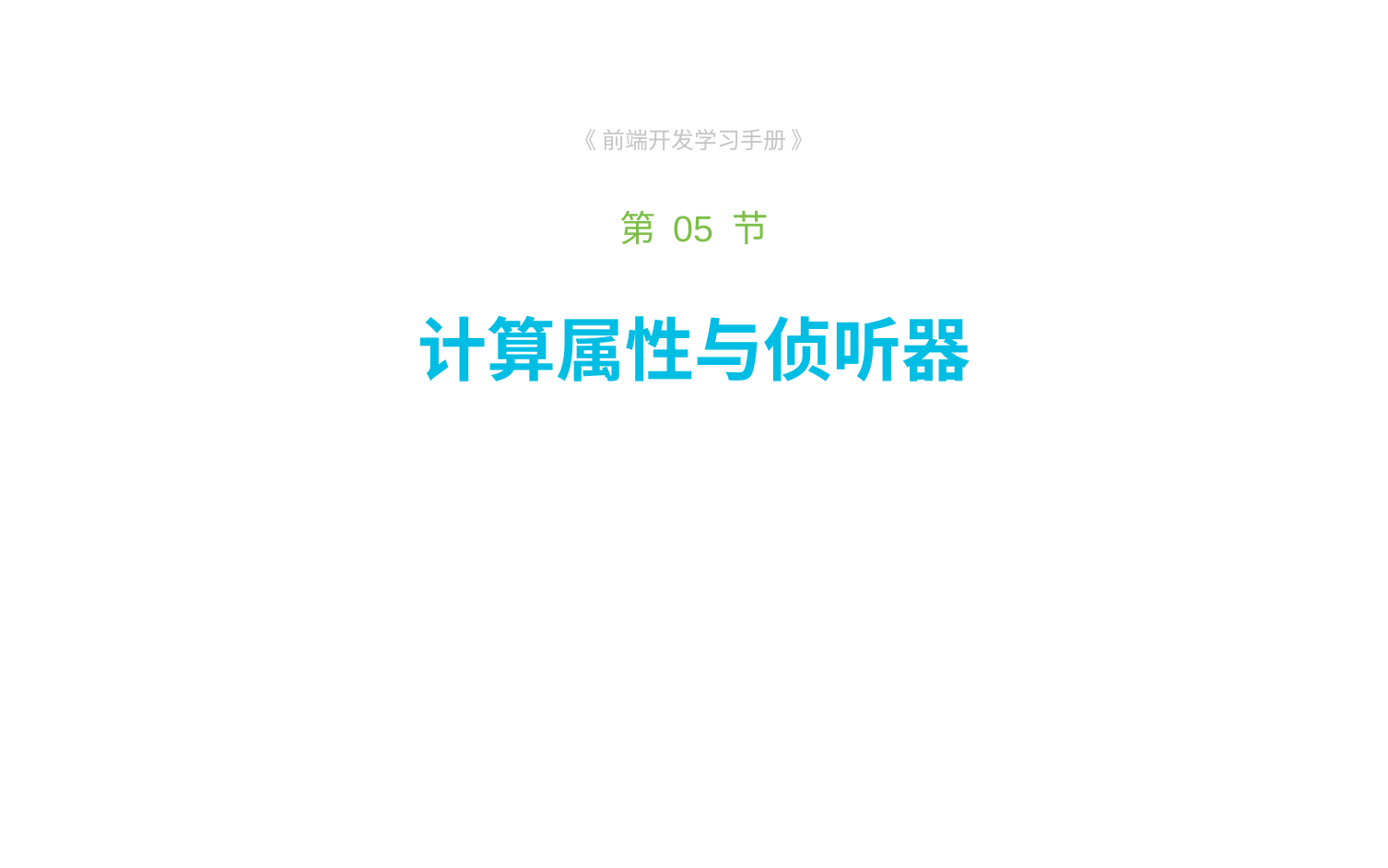

《 前端开发学习手册 》
第 05 节
# 计算属性与侦听器